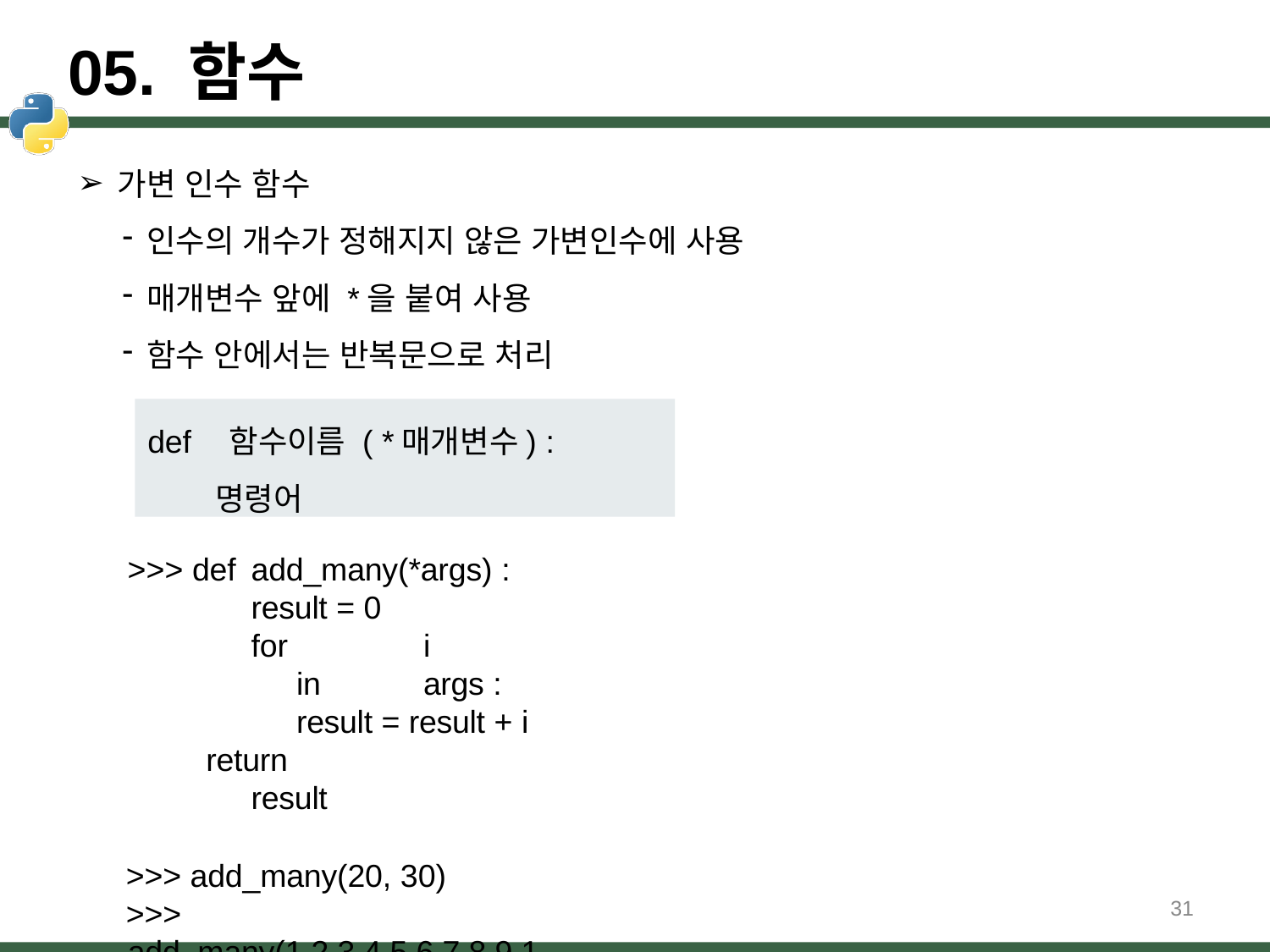

# 05. 함수

가변 인수 함수
인수의 개수가 정해지지 않은 가변인수에 사용
매개변수 앞에 *을 붙여 사용
함수 안에서는 반복문으로 처리
def	함수이름 ( *매개변수) :
명령어
>>> def	add_many(*args) :  result = 0
for		i	in	args :  result = result + i
return	result

>>> add_many(20, 30)
>>> add_many(1,2,3,4,5,6,7,8,9,10)
>>> add_many(1,3,5,7,9)
>>> add_many()
31